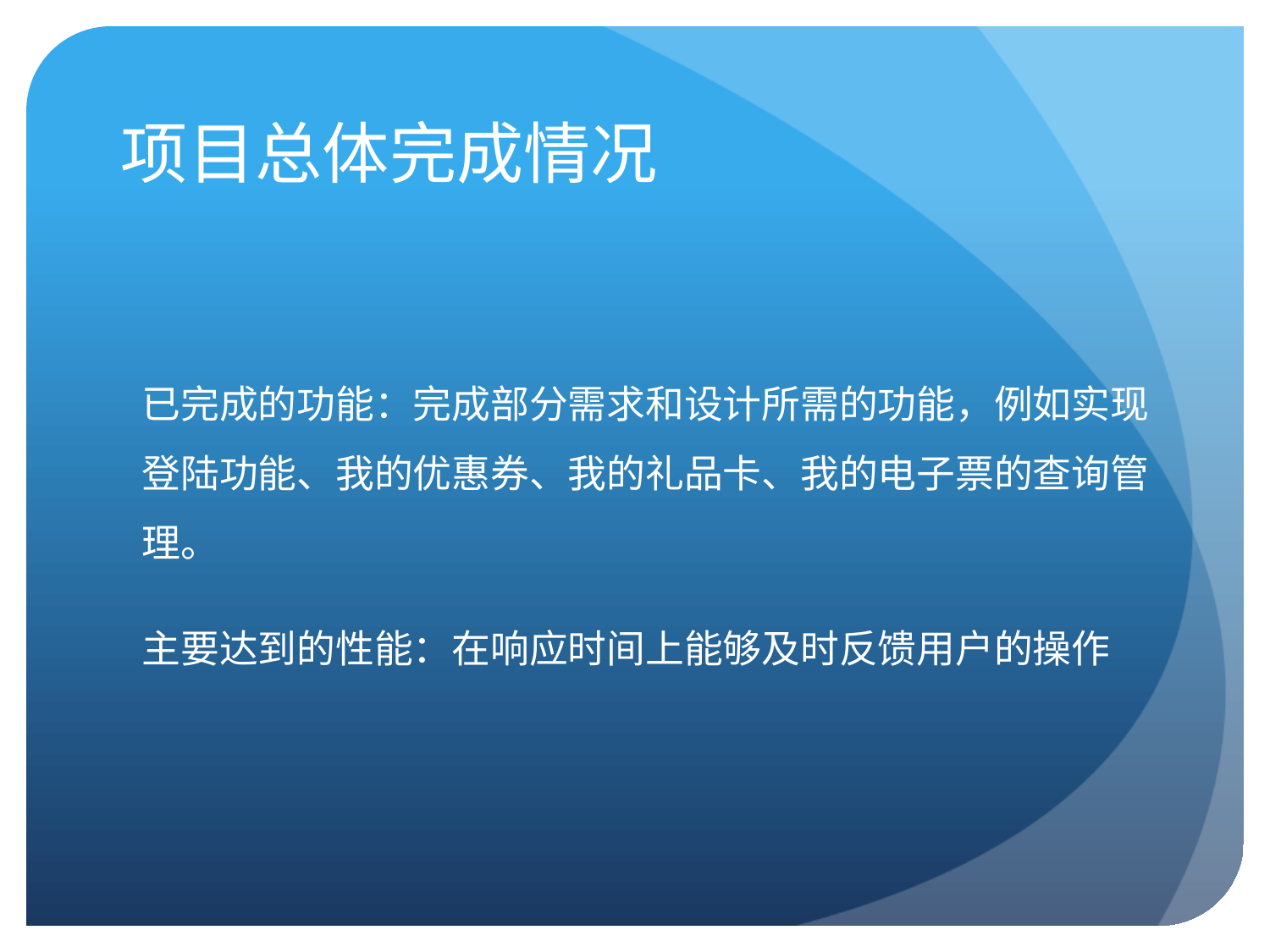

# 项目总体完成情况

已完成的功能：完成部分需求和设计所需的功能，例如实现登陆功能、我的优惠券、我的礼品卡、我的电子票的查询管理。
主要达到的性能：在响应时间上能够及时反馈用户的操作